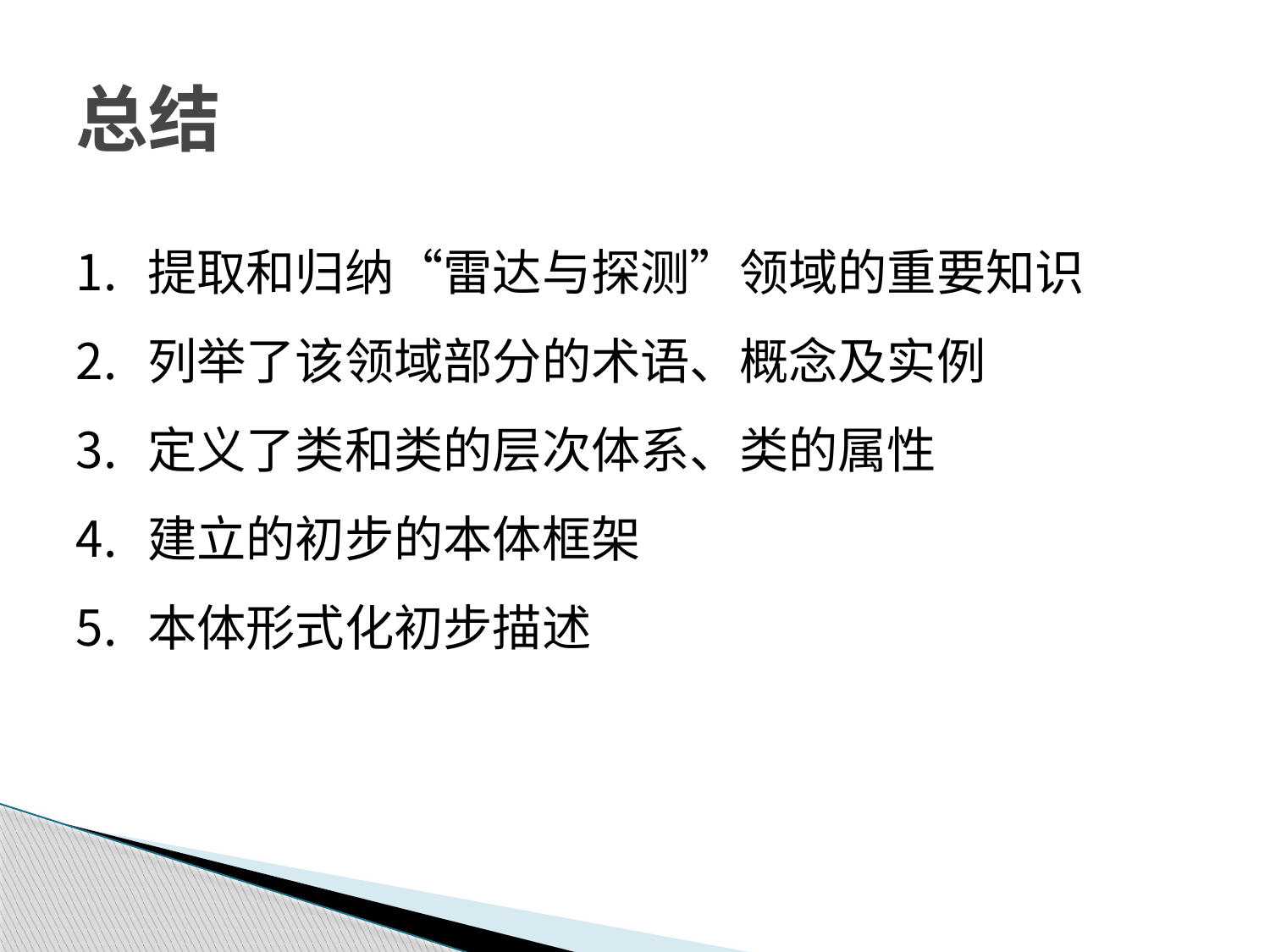

# 总结
提取和归纳“雷达与探测”领域的重要知识
列举了该领域部分的术语、概念及实例
定义了类和类的层次体系、类的属性
建立的初步的本体框架
本体形式化初步描述